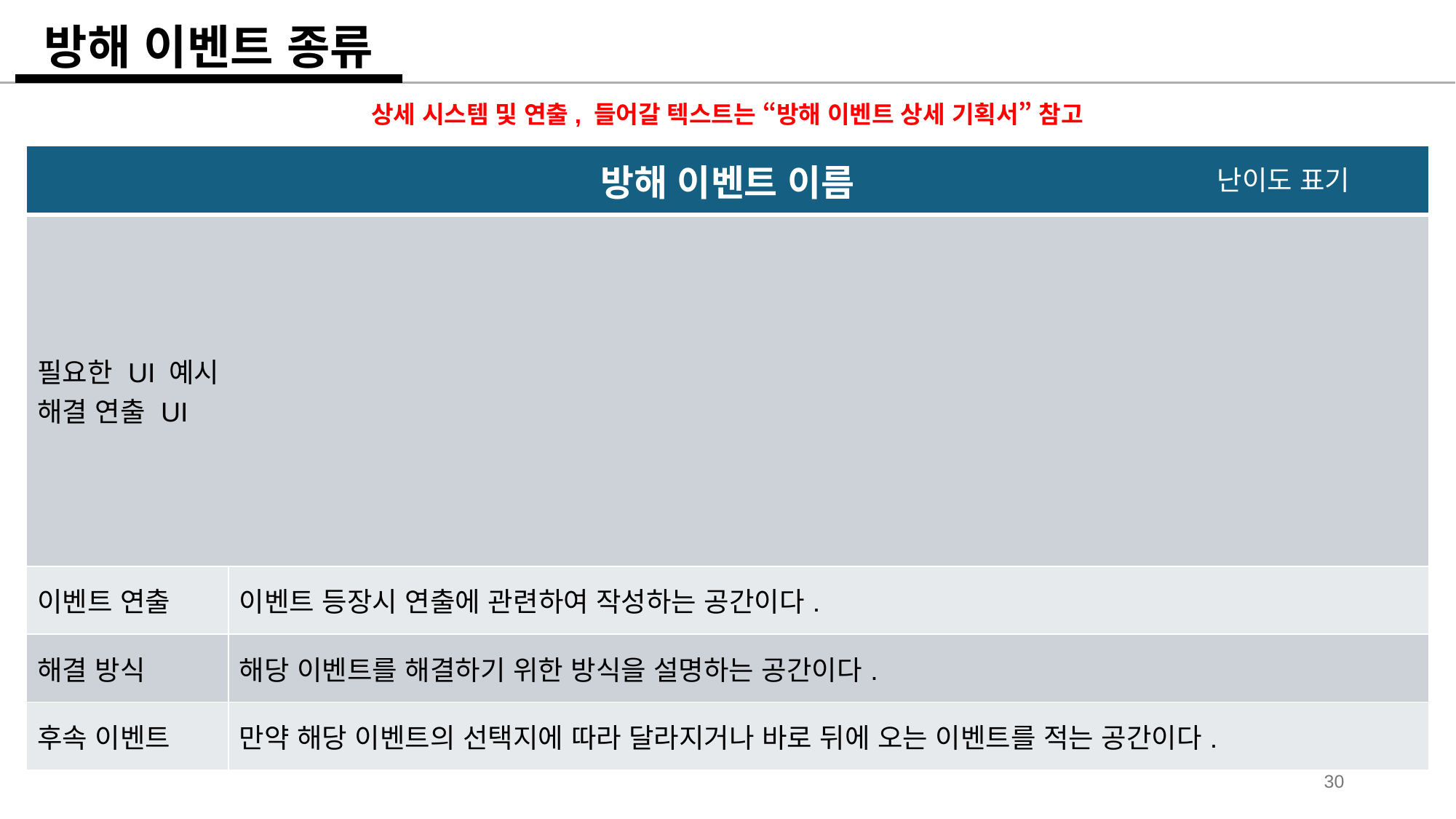

# 방해 이벤트 종류
상세 시스템 및 연출, 들어갈 텍스트는 “방해 이벤트 상세 기획서” 참고
| 방해 이벤트 이름 |  |
| --- | --- |
| 필요한 UI 예시 해결 연출 UI |  |
| 이벤트 연출 | 이벤트 등장시 연출에 관련하여 작성하는 공간이다. |
| 해결 방식 | 해당 이벤트를 해결하기 위한 방식을 설명하는 공간이다. |
| 후속 이벤트 | 만약 해당 이벤트의 선택지에 따라 달라지거나 바로 뒤에 오는 이벤트를 적는 공간이다. |
난이도 표기
30